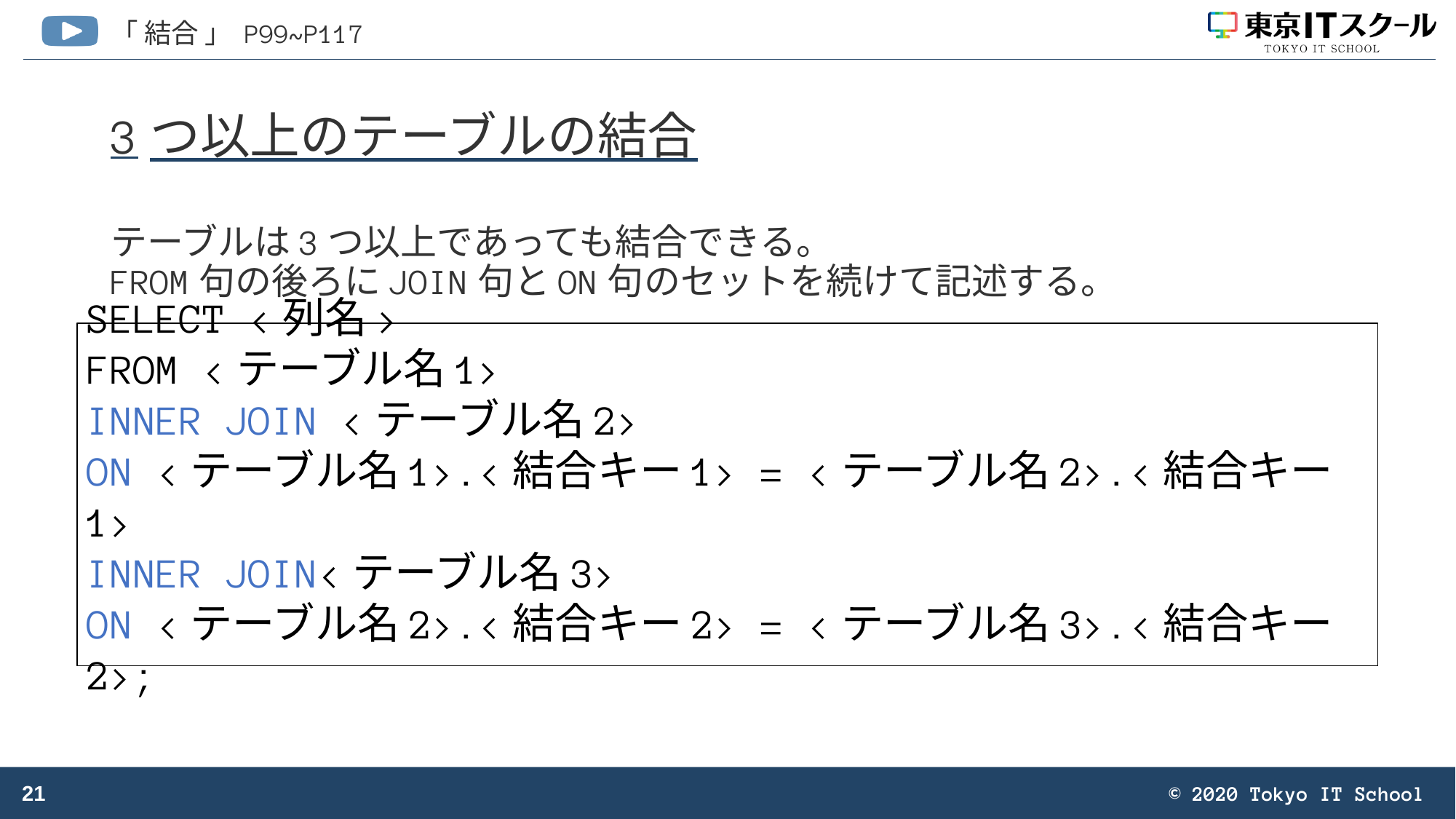

# 3つ以上のテーブルの結合
テーブルは3つ以上であっても結合できる。
FROM句の後ろにJOIN句とON句のセットを続けて記述する。
SELECT <列名>
FROM <テーブル名1>
INNER JOIN <テーブル名2>
ON <テーブル名1>.<結合キー1> = <テーブル名2>.<結合キー1>
INNER JOIN<テーブル名3>
ON <テーブル名2>.<結合キー2> = <テーブル名3>.<結合キー2>;
21